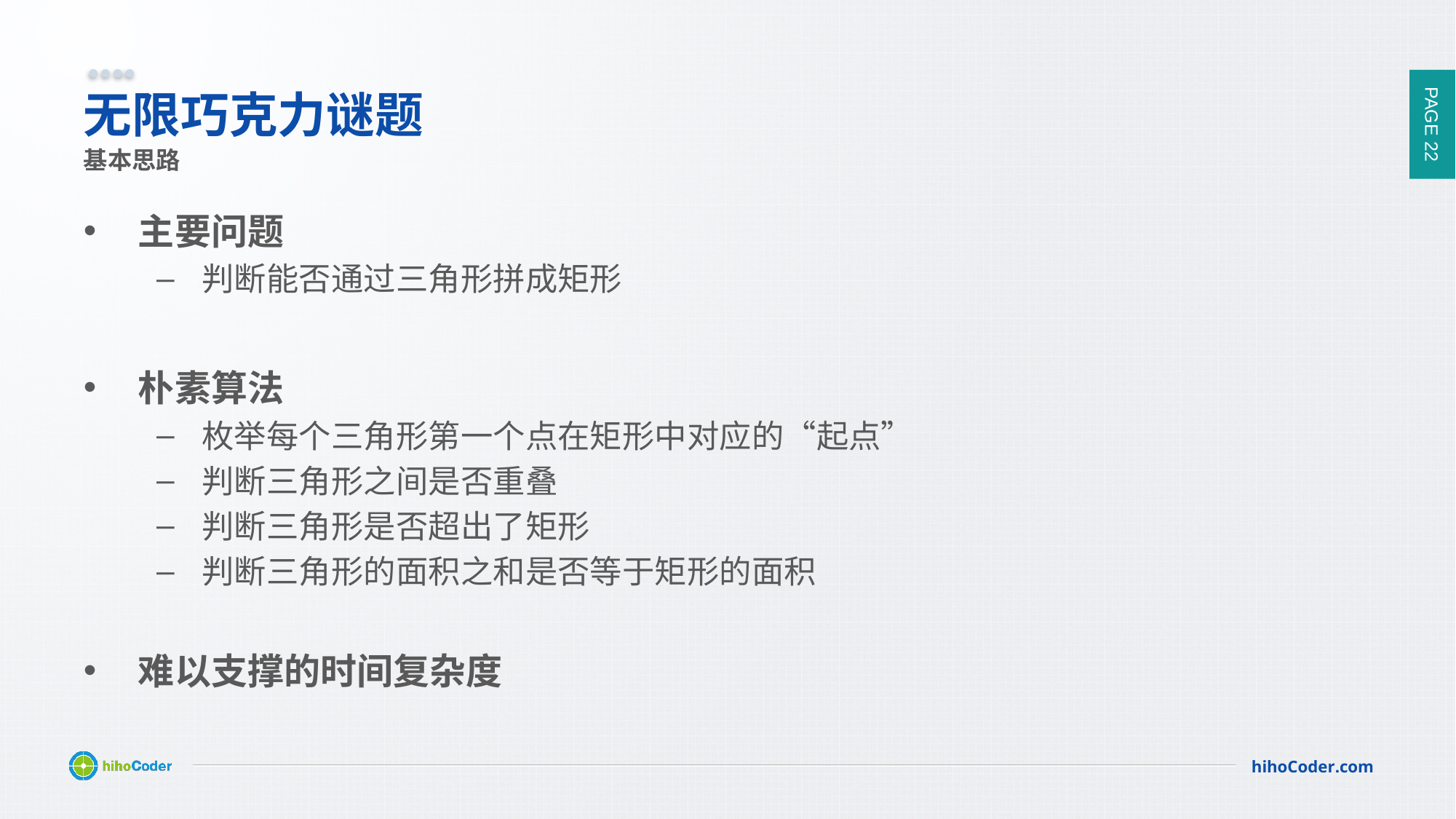

# 无限巧克力谜题
基本思路
主要问题
判断能否通过三角形拼成矩形

朴素算法
枚举每个三角形第一个点在矩形中对应的“起点”
判断三角形之间是否重叠
判断三角形是否超出了矩形
判断三角形的面积之和是否等于矩形的面积

难以支撑的时间复杂度